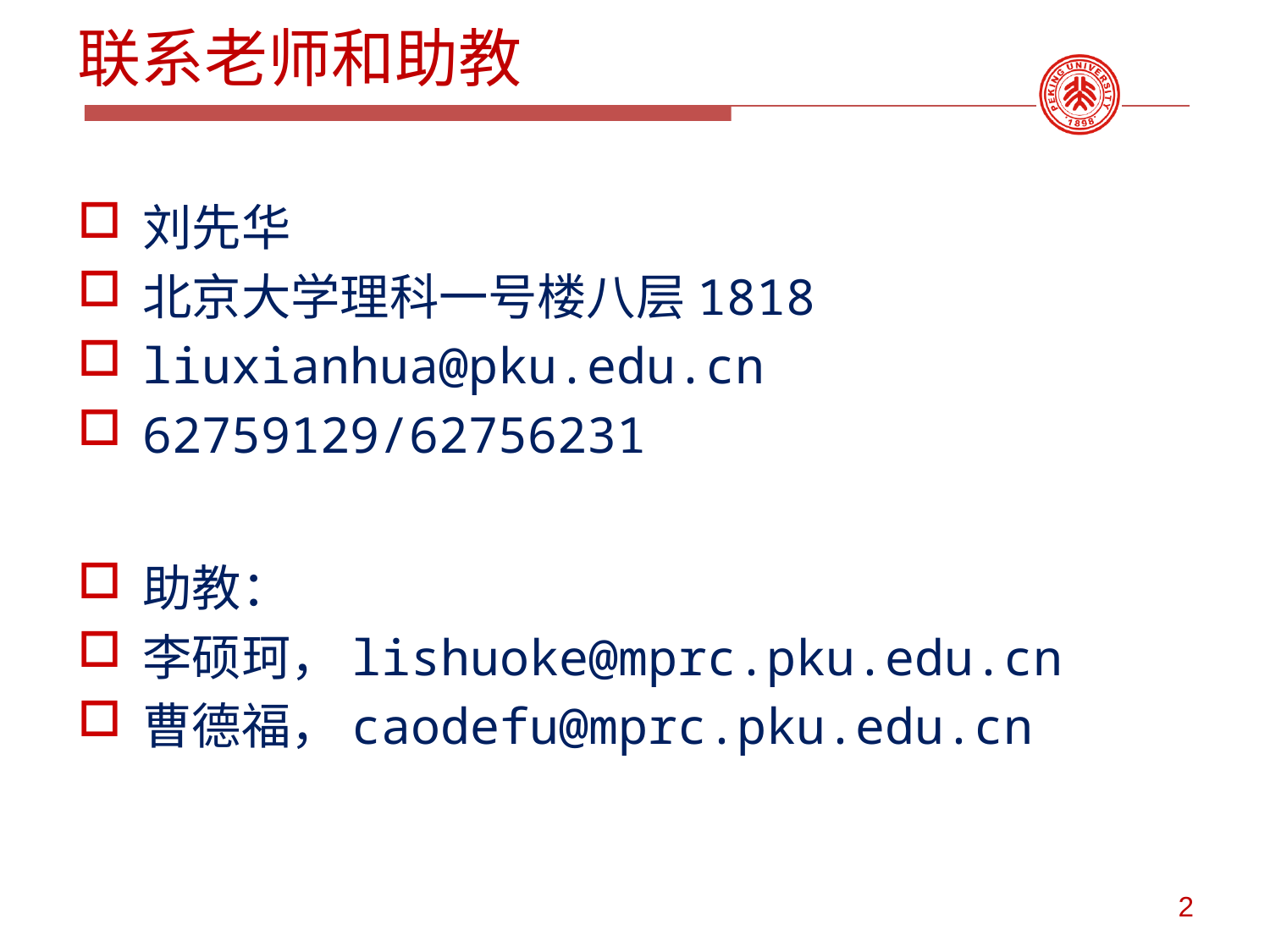

# 联系老师和助教

刘先华
北京大学理科一号楼八层1818
liuxianhua@pku.edu.cn
62759129/62756231

助教：
李硕珂，lishuoke@mprc.pku.edu.cn
曹德福，caodefu@mprc.pku.edu.cn

2